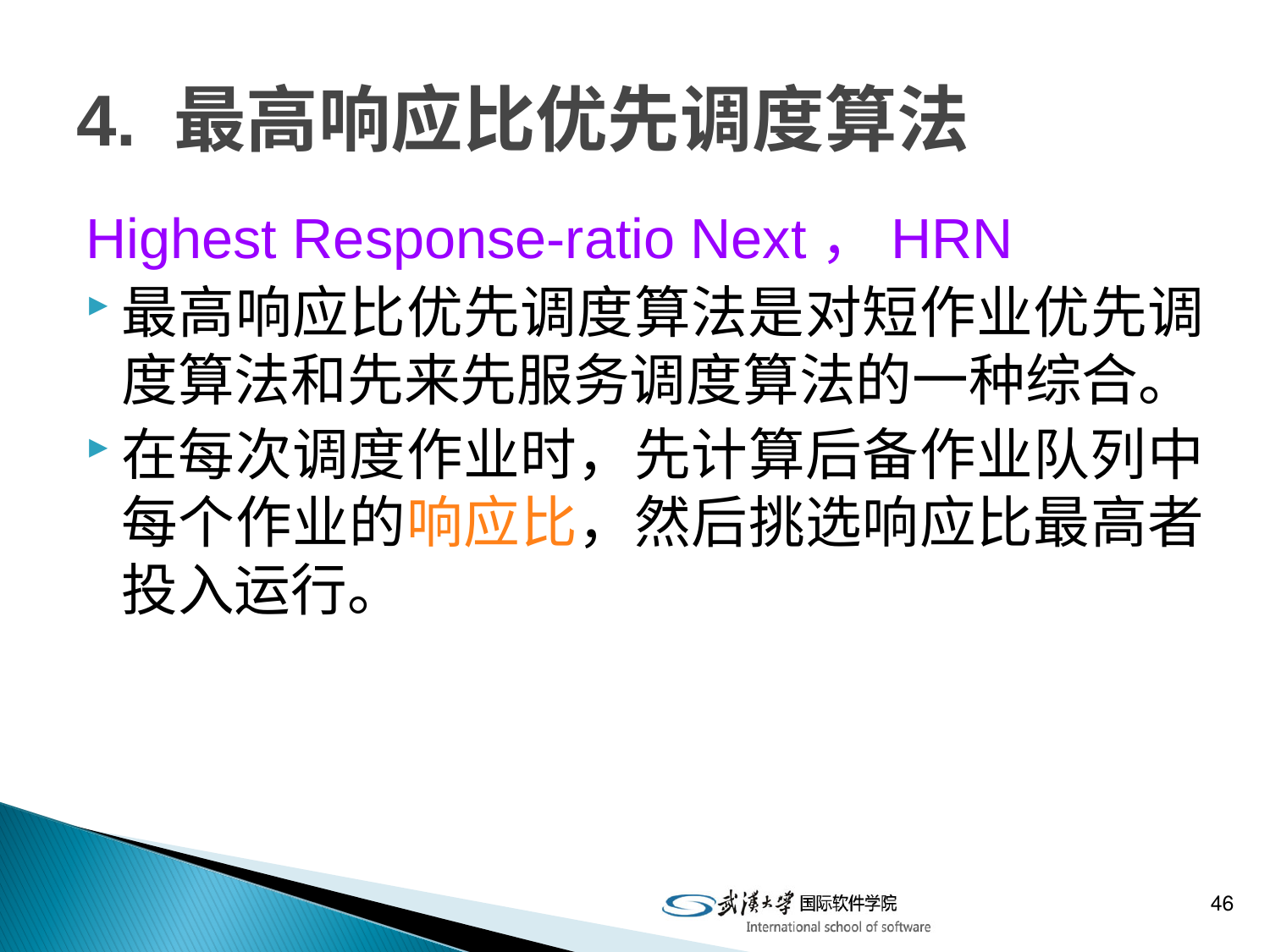

# 4. 最高响应比优先调度算法
Highest Response-ratio Next，HRN
最高响应比优先调度算法是对短作业优先调度算法和先来先服务调度算法的一种综合。
在每次调度作业时，先计算后备作业队列中每个作业的响应比，然后挑选响应比最高者投入运行。